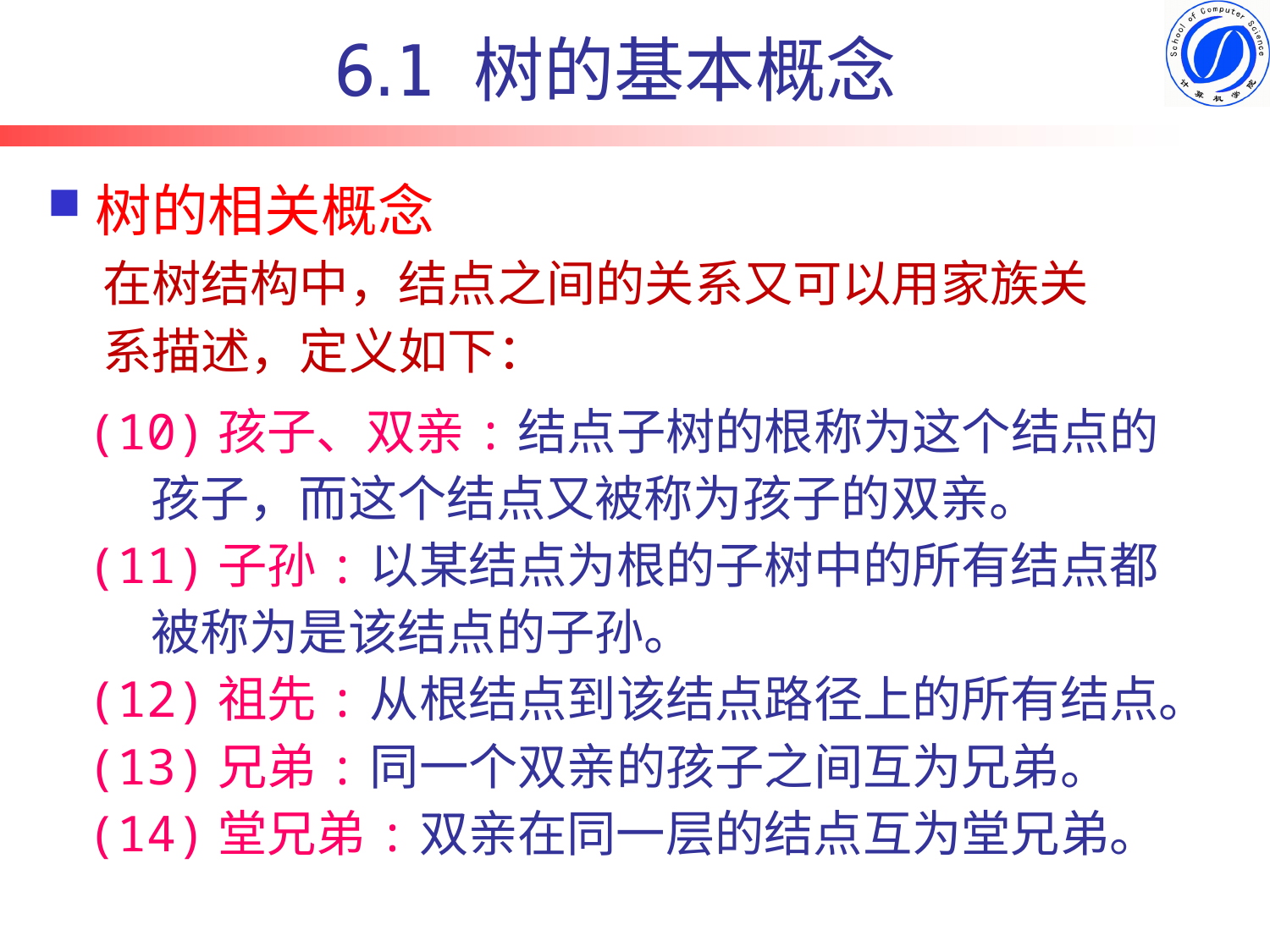

6.1 树的基本概念
# 树的相关概念
在树结构中，结点之间的关系又可以用家族关系描述，定义如下：
(10)孩子、双亲:结点子树的根称为这个结点的孩子，而这个结点又被称为孩子的双亲。
(11)子孙:以某结点为根的子树中的所有结点都被称为是该结点的子孙。
(12)祖先:从根结点到该结点路径上的所有结点。
(13)兄弟:同一个双亲的孩子之间互为兄弟。
(14)堂兄弟:双亲在同一层的结点互为堂兄弟。